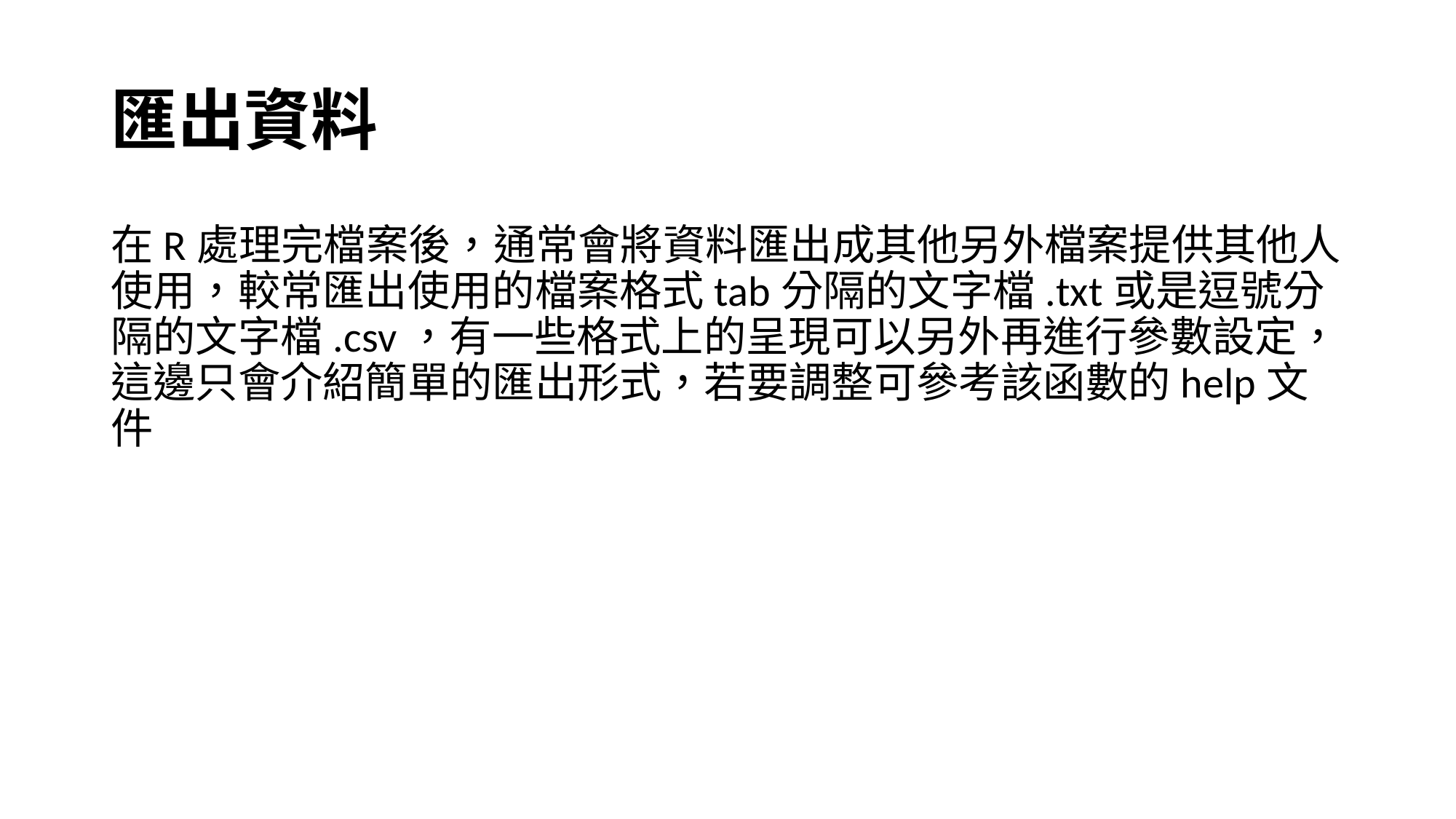

# 匯出資料
在R處理完檔案後，通常會將資料匯出成其他另外檔案提供其他人使用，較常匯出使用的檔案格式tab分隔的文字檔.txt或是逗號分隔的文字檔.csv，有一些格式上的呈現可以另外再進行參數設定，這邊只會介紹簡單的匯出形式，若要調整可參考該函數的help文件